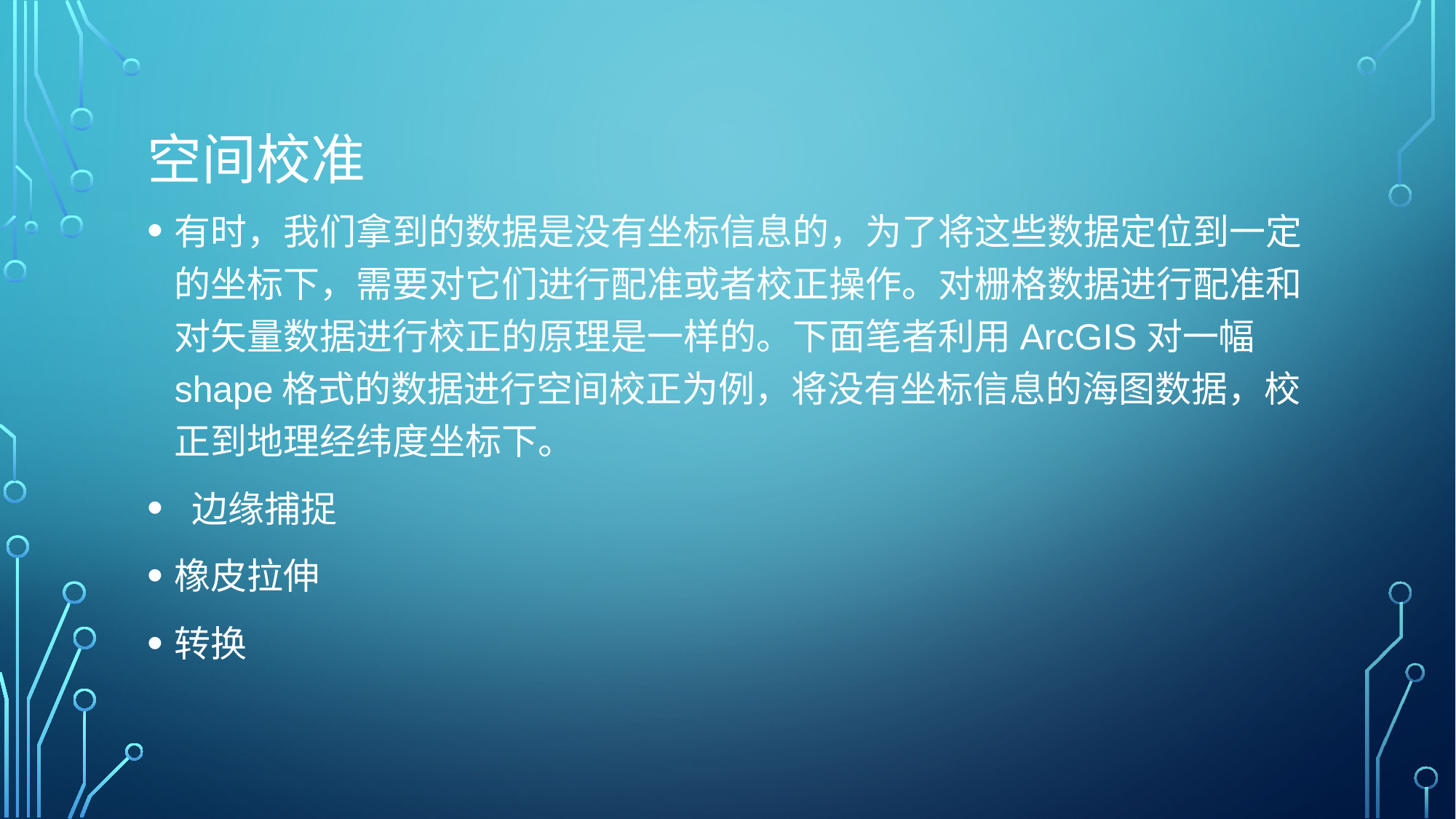

# 空间校准
有时，我们拿到的数据是没有坐标信息的，为了将这些数据定位到一定的坐标下，需要对它们进行配准或者校正操作。对栅格数据进行配准和对矢量数据进行校正的原理是一样的。下面笔者利用ArcGIS对一幅shape格式的数据进行空间校正为例，将没有坐标信息的海图数据，校正到地理经纬度坐标下。
 边缘捕捉
橡皮拉伸
转换